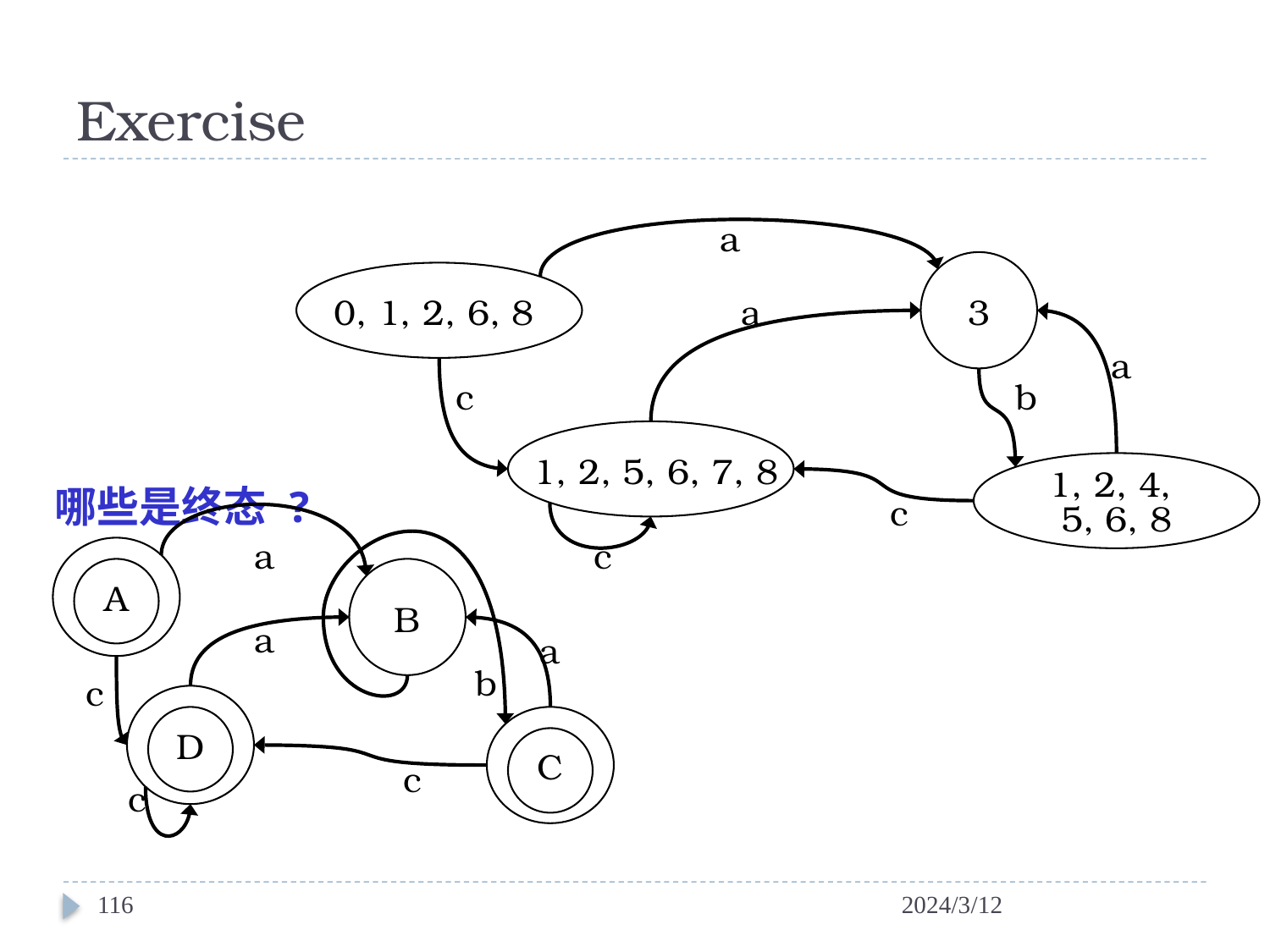

# Exercise
a

0, 1, 2, 6, 8
a
3
a
c
b

1, 2, 5, 6, 7, 8

1, 2, 4,
5, 6, 8
哪些是终态 ?
c
a

A
B
a
a
b
c

D

C
c
c
c
116
2024/3/12